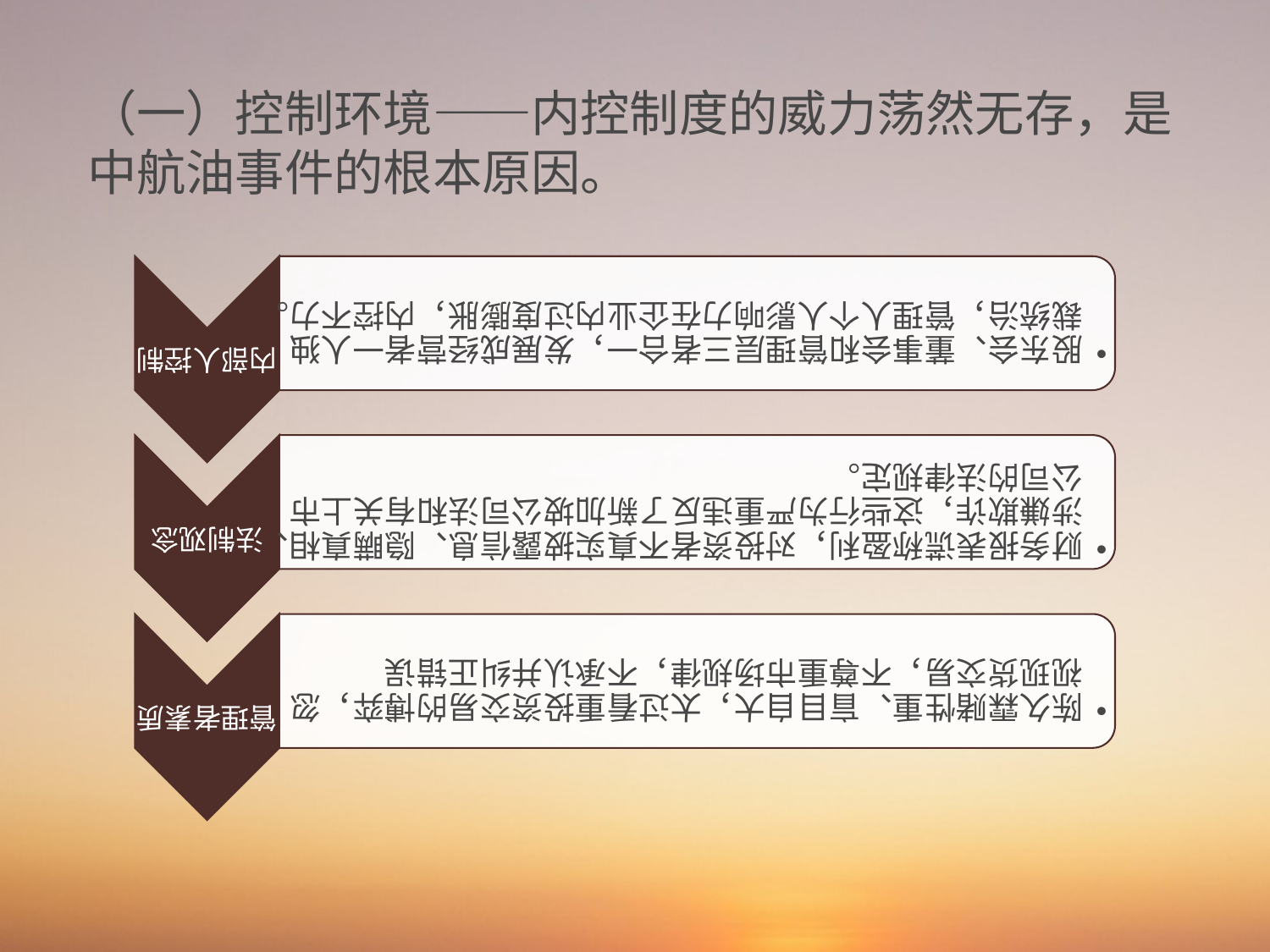

（一）控制环境——内控制度的威力荡然无存，是中航油事件的根本原因。
内部人控制
股东会、董事会和管理层三者合一，发展成经营者一人独裁统治，管理人个人影响力在企业内过度膨胀，内控不力。
法制观念
财务报表谎称盈利，对投资者不真实披露信息、隐瞒真相、涉嫌欺诈，这些行为严重违反了新加坡公司法和有关上市公司的法律规定。
管理者素质
陈久霖赌性重、盲目自大，太过看重投资交易的博弈，忽视现货交易，不尊重市场规律，不承认并纠正错误